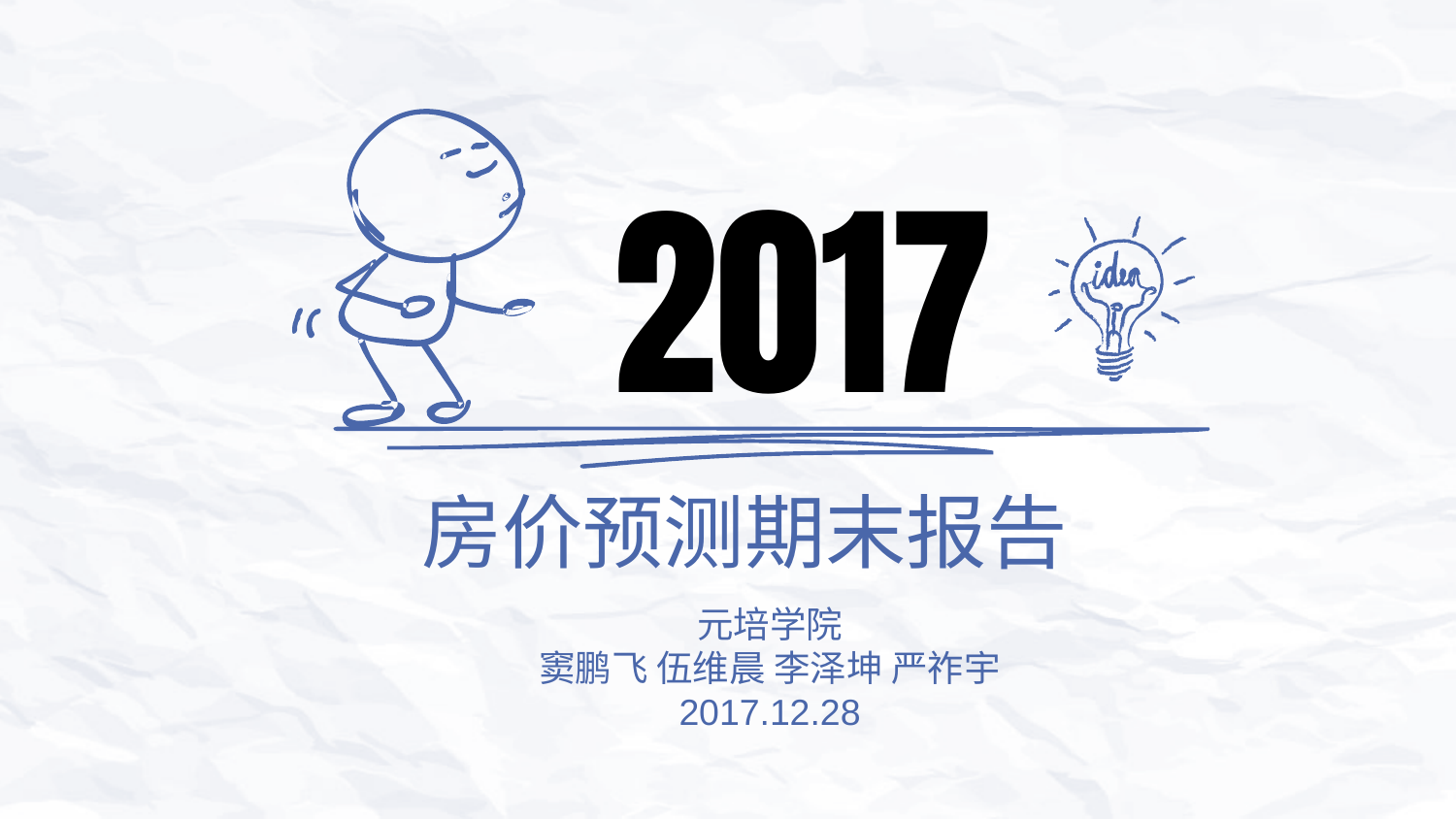

2017

房价预测期末报告
元培学院
窦鹏飞 伍维晨 李泽坤 严祚宇
2017.12.28